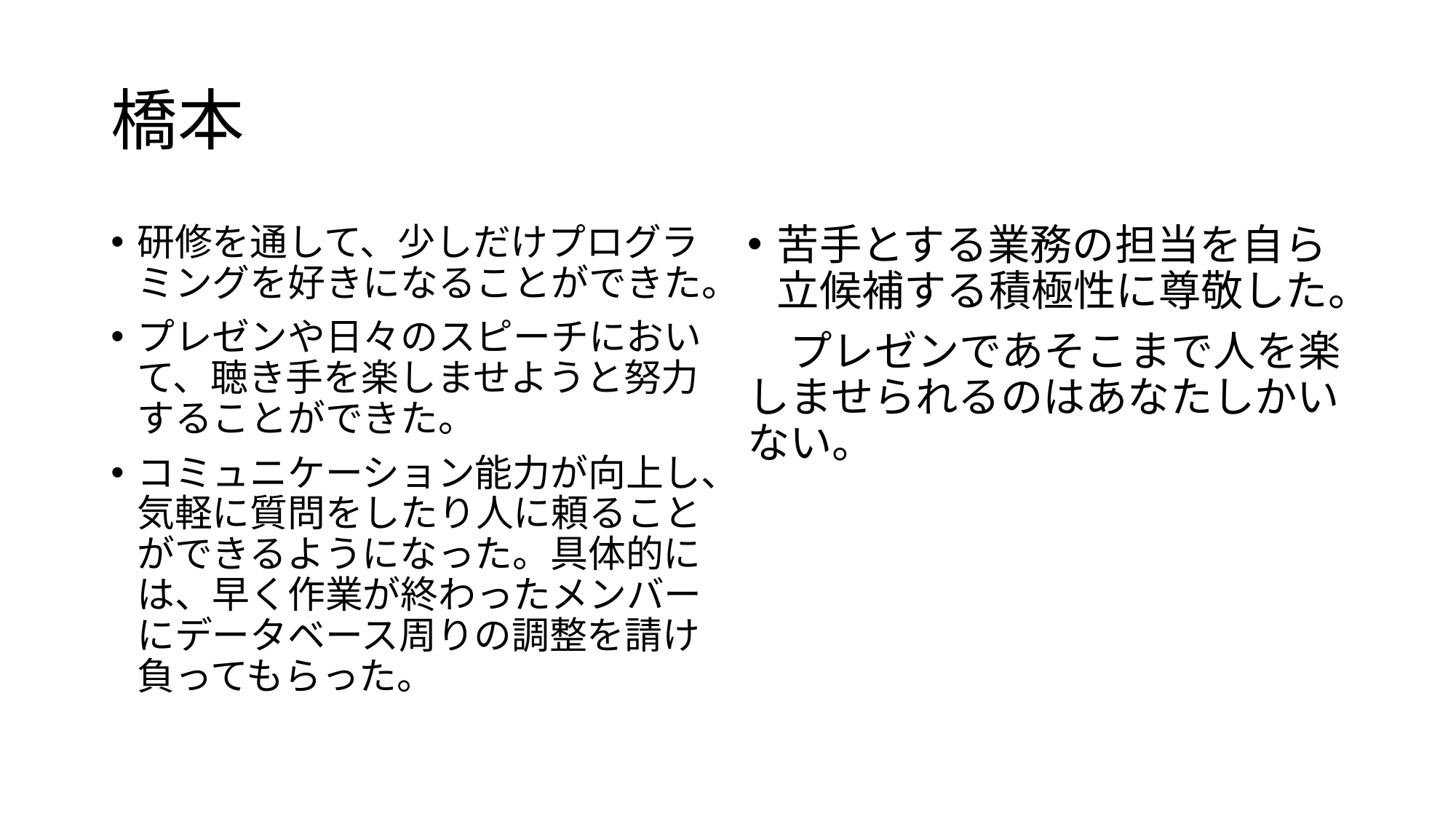

# 橋本
研修を通して、少しだけプログラミングを好きになることができた。
プレゼンや日々のスピーチにおいて、聴き手を楽しませようと努力することができた。
コミュニケーション能力が向上し、気軽に質問をしたり人に頼ることができるようになった。具体的には、早く作業が終わったメンバーにデータベース周りの調整を請け負ってもらった。
苦手とする業務の担当を自ら立候補する積極性に尊敬した。
　プレゼンであそこまで人を楽しませられるのはあなたしかいない。